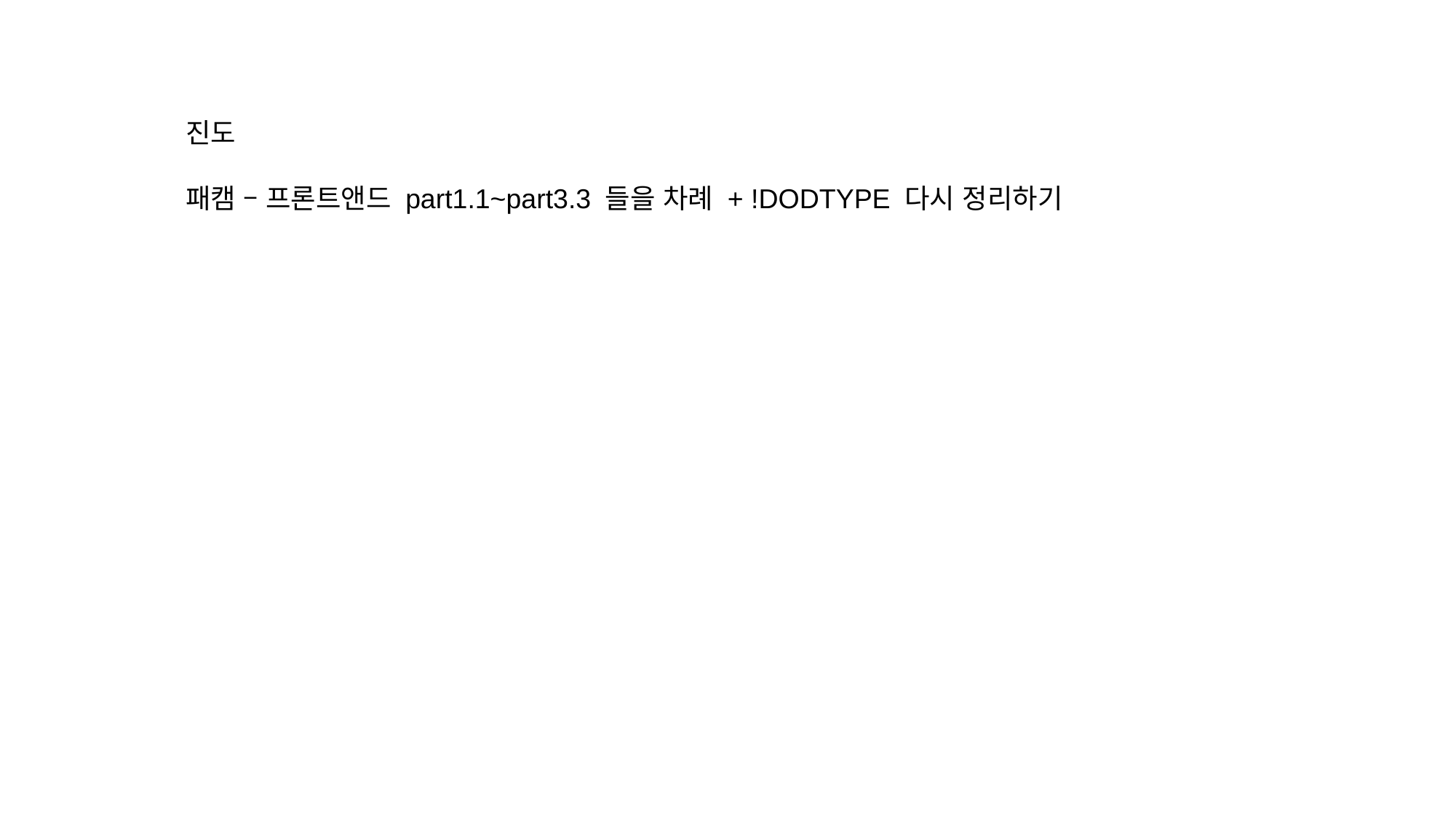

진도

패캠 – 프론트앤드 part1.1~part3.3 들을 차례 + !DODTYPE 다시 정리하기